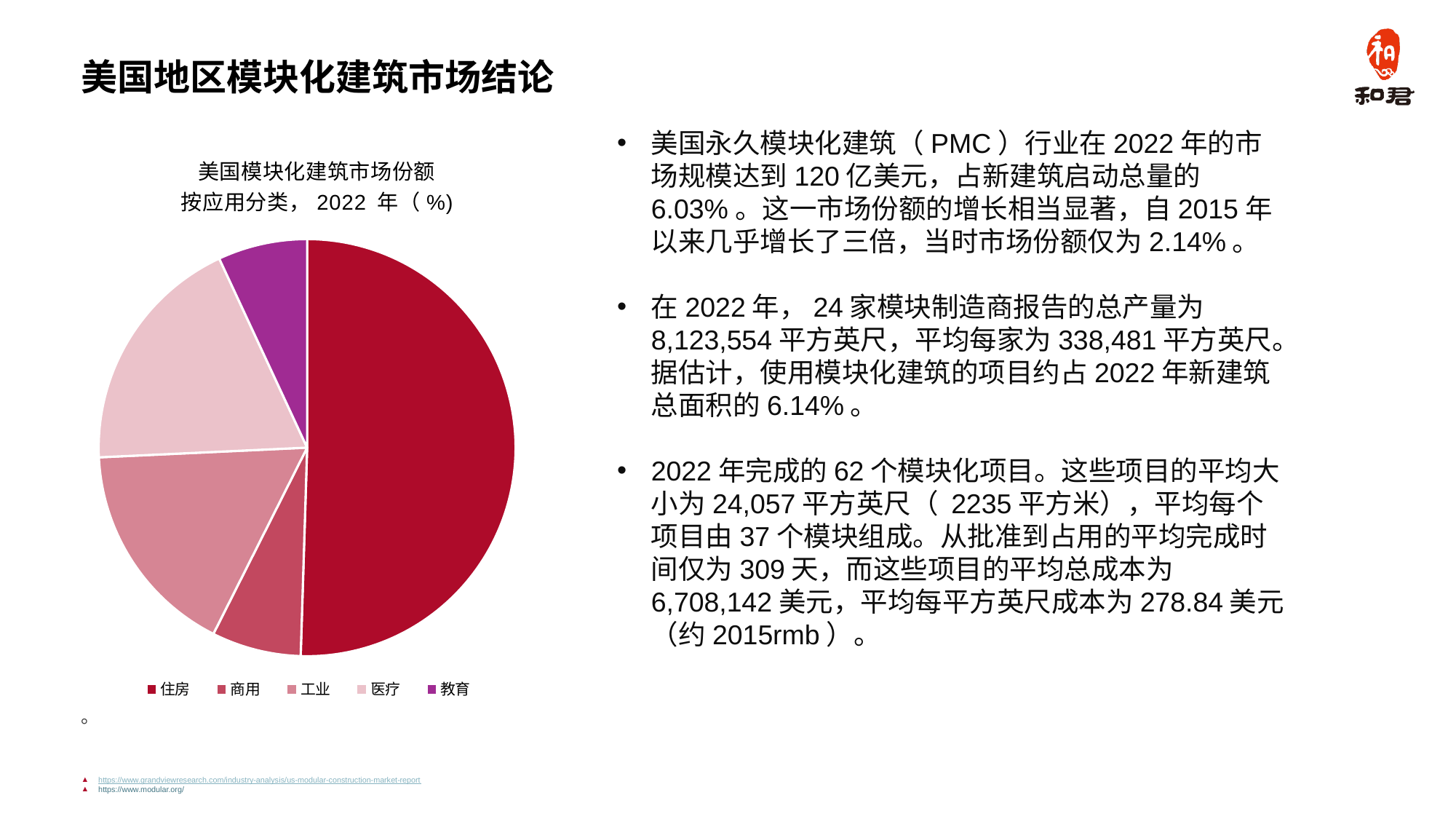

# 美国地区模块化建筑市场结论
美国永久模块化建筑（PMC）行业在2022年的市场规模达到120亿美元，占新建筑启动总量的6.03%。这一市场份额的增长相当显著，自2015年以来几乎增长了三倍，当时市场份额仅为2.14%。

在2022年，24家模块制造商报告的总产量为8,123,554平方英尺，平均每家为338,481平方英尺。据估计，使用模块化建筑的项目约占2022年新建筑总面积的6.14%。

2022年完成的62个模块化项目。这些项目的平均大小为24,057平方英尺（ 2235平方米），平均每个项目由37个模块组成。从批准到占用的平均完成时间仅为309天，而这些项目的平均总成本为6,708,142美元，平均每平方英尺成本为278.84美元（约2015rmb）。

### Chart: 美国模块化建筑市场份额
按应用分类，2022 年（%)

| Category | 销售额 |
|---|---|
| 住房 | 51.0 |
| 商用 | 7.0 |
| 工业 | 17.0 |
| 医疗 | 19.0 |
| 教育 | 7.0 |
。
https://www.grandviewresearch.com/industry-analysis/us-modular-construction-market-report
https://www.modular.org/